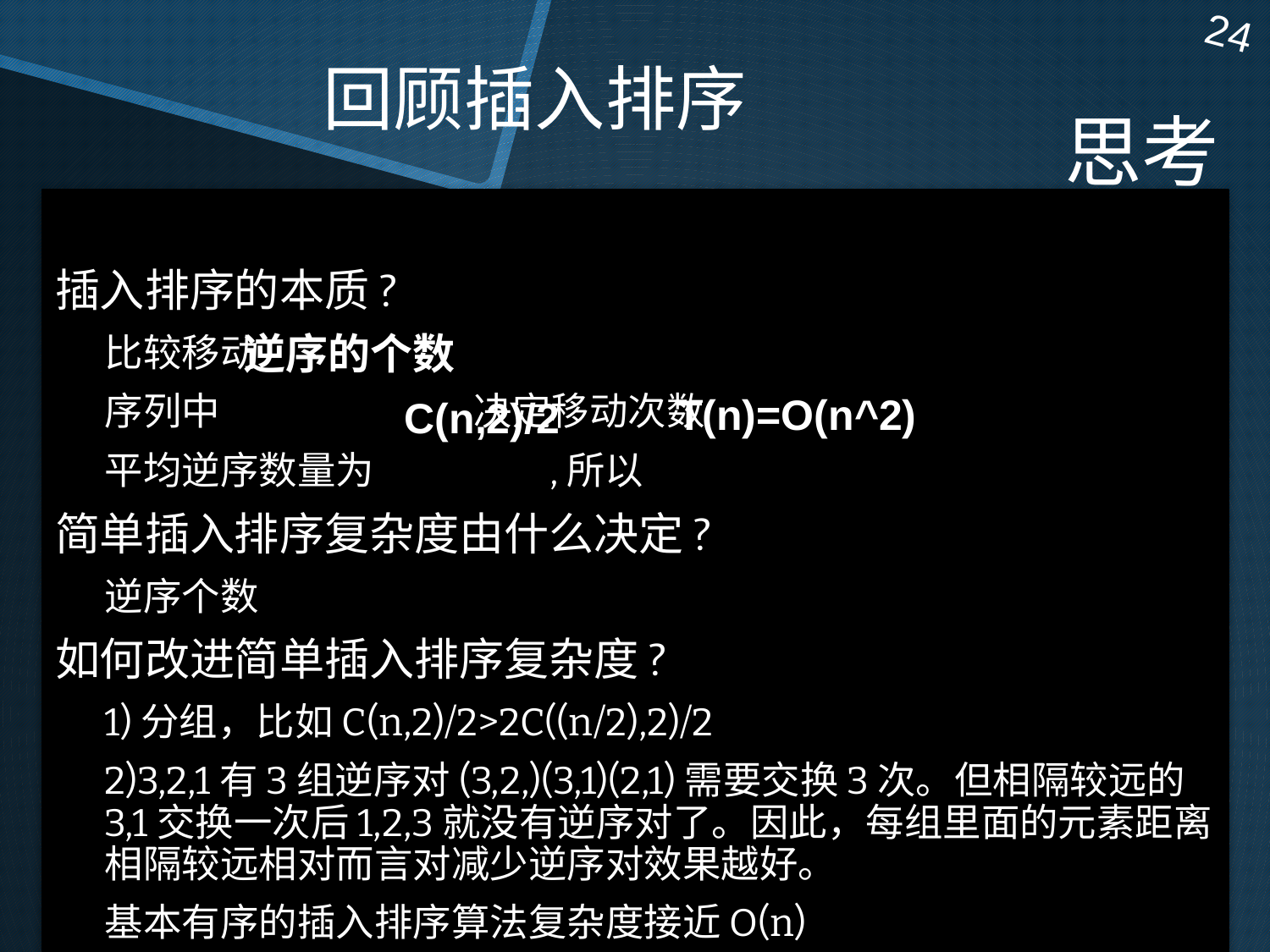

24
# 思考
回顾插入排序

插入排序的本质?
比较移动
序列中逆序的个数       决定移动次数
平均逆序数量为C(n,2)/2    ,所以T(n)=O(n^2)
简单插入排序复杂度由什么决定?
逆序个数
如何改进简单插入排序复杂度?
1)分组，比如C(n,2)/2>2C((n/2),2)/2
2)3,2,1有3组逆序对(3,2,)(3,1)(2,1)需要交换3次。但相隔较远的3,1交换一次后1,2,3就没有逆序对了。因此，每组里面的元素距离相隔较远相对而言对减少逆序对效果越好。
基本有序的插入排序算法复杂度接近O(n)

逆序的个数
T(n)=O(n^2)
C(n,2)/2